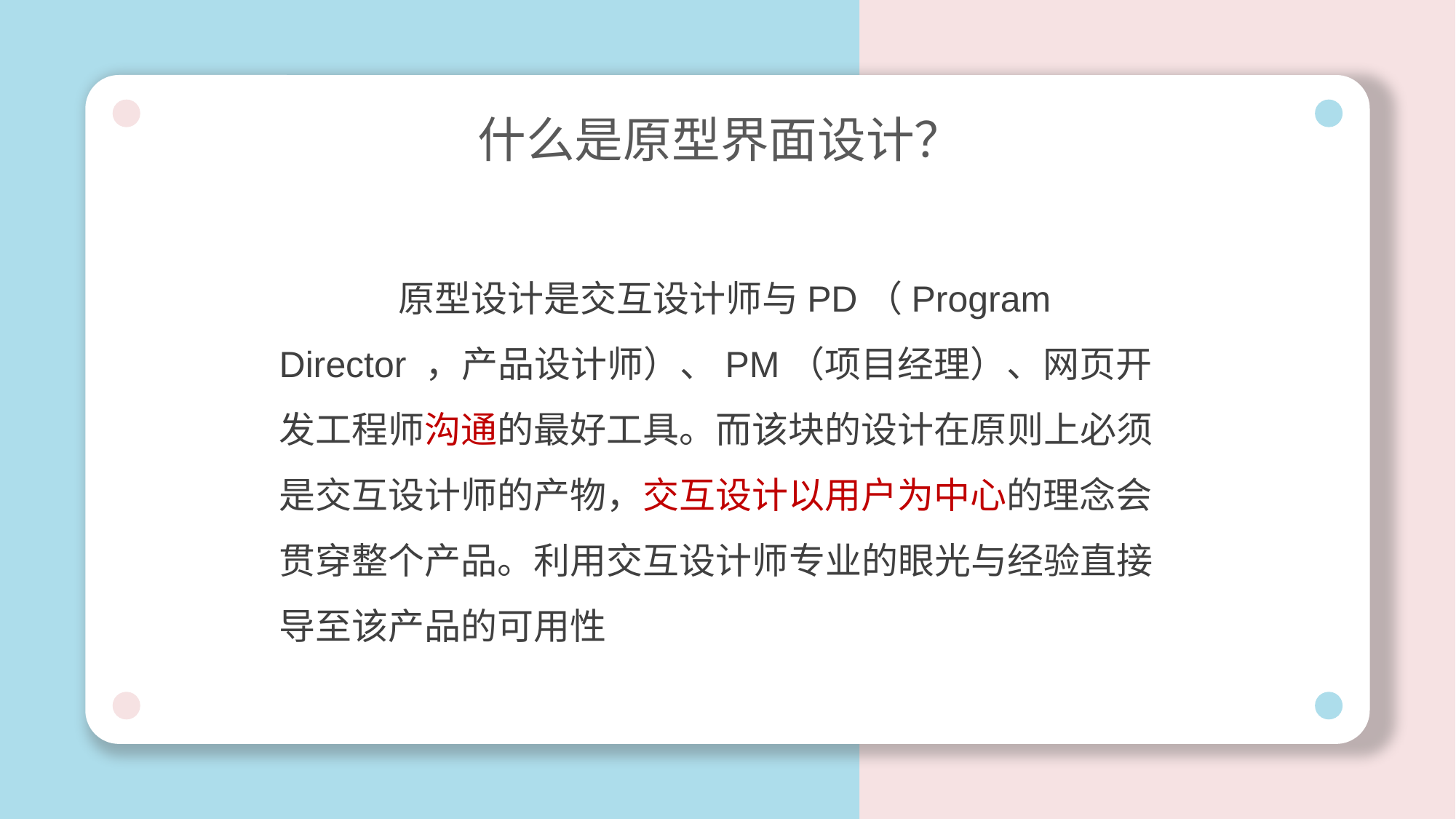

什么是原型界面设计？
	原型设计是交互设计师与PD（Program Director ，产品设计师）、PM（项目经理）、网页开发工程师沟通的最好工具。而该块的设计在原则上必须是交互设计师的产物，交互设计以用户为中心的理念会贯穿整个产品。利用交互设计师专业的眼光与经验直接导至该产品的可用性